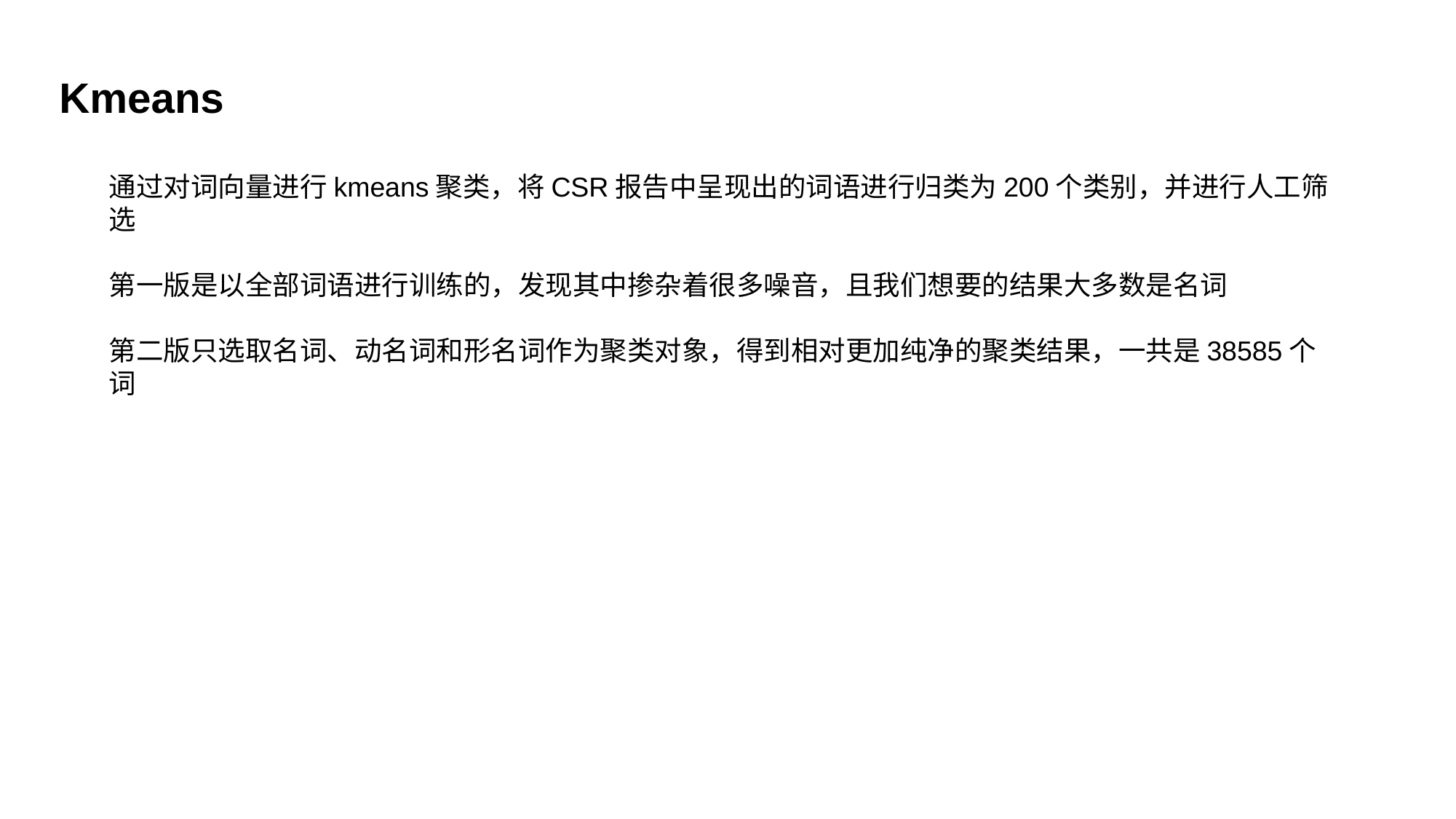

Kmeans
通过对词向量进行kmeans聚类，将CSR报告中呈现出的词语进行归类为200个类别，并进行人工筛选

第一版是以全部词语进行训练的，发现其中掺杂着很多噪音，且我们想要的结果大多数是名词

第二版只选取名词、动名词和形名词作为聚类对象，得到相对更加纯净的聚类结果，一共是38585个词